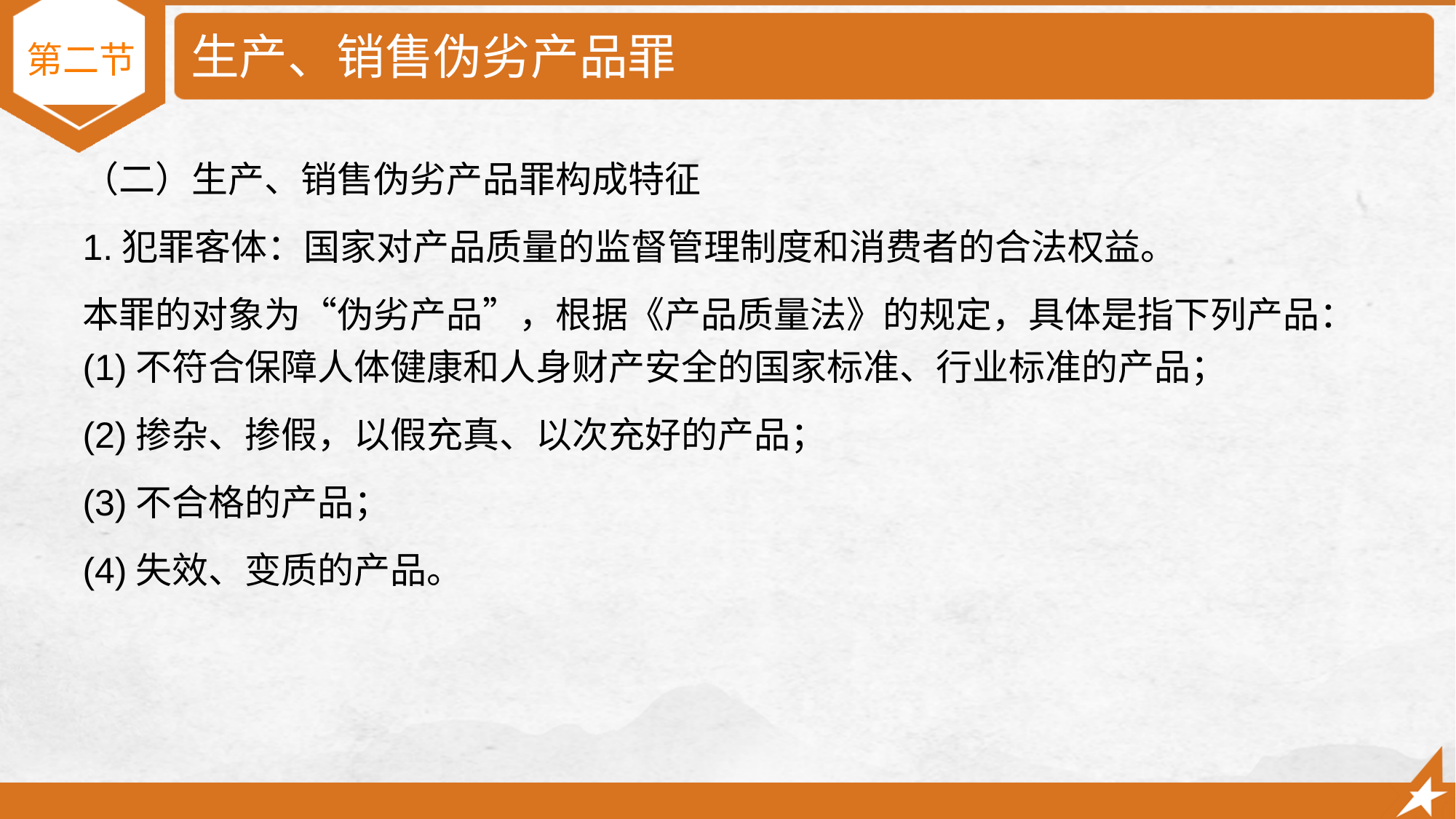

# 生产、销售伪劣产品罪
第二节
（二）生产、销售伪劣产品罪构成特征
1.犯罪客体：国家对产品质量的监督管理制度和消费者的合法权益。
本罪的对象为“伪劣产品”，根据《产品质量法》的规定，具体是指下列产品：(1)不符合保障人体健康和人身财产安全的国家标准、行业标准的产品；
(2)掺杂、掺假，以假充真、以次充好的产品；
(3)不合格的产品；
(4)失效、变质的产品。